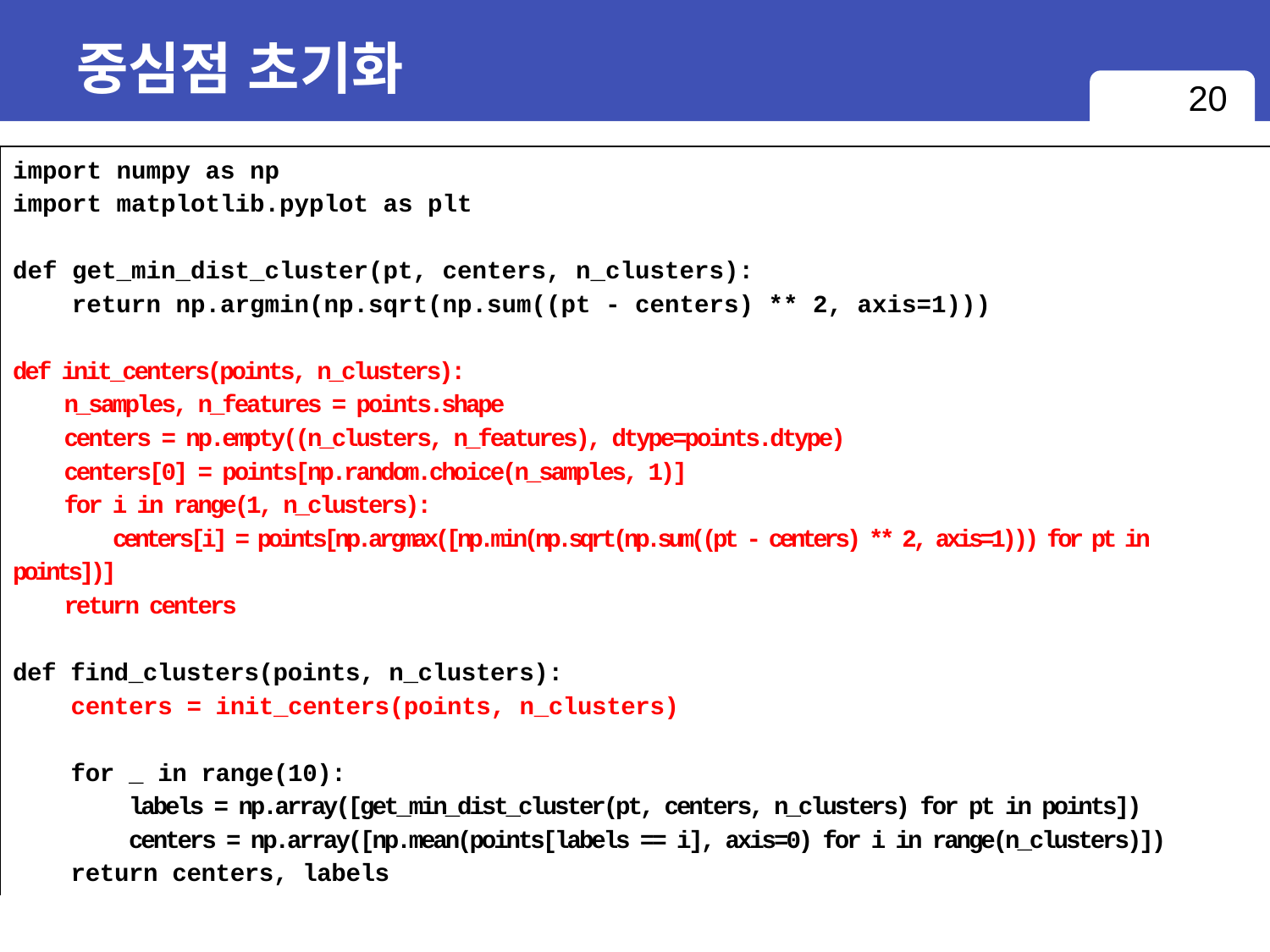

# 중심점 초기화
20
| import numpy as np import matplotlib.pyplot as plt def get\_min\_dist\_cluster(pt, centers, n\_clusters): return np.argmin(np.sqrt(np.sum((pt - centers) \*\* 2, axis=1))) def init\_centers(points, n\_clusters): n\_samples, n\_features = points.shape centers = np.empty((n\_clusters, n\_features), dtype=points.dtype) centers[0] = points[np.random.choice(n\_samples, 1)] for i in range(1, n\_clusters): centers[i] = points[np.argmax([np.min(np.sqrt(np.sum((pt - centers) \*\* 2, axis=1))) for pt in points])] return centers def find\_clusters(points, n\_clusters): centers = init\_centers(points, n\_clusters) for \_ in range(10): labels = np.array([get\_min\_dist\_cluster(pt, centers, n\_clusters) for pt in points]) centers = np.array([np.mean(points[labels == i], axis=0) for i in range(n\_clusters)]) return centers, labels |
| --- |